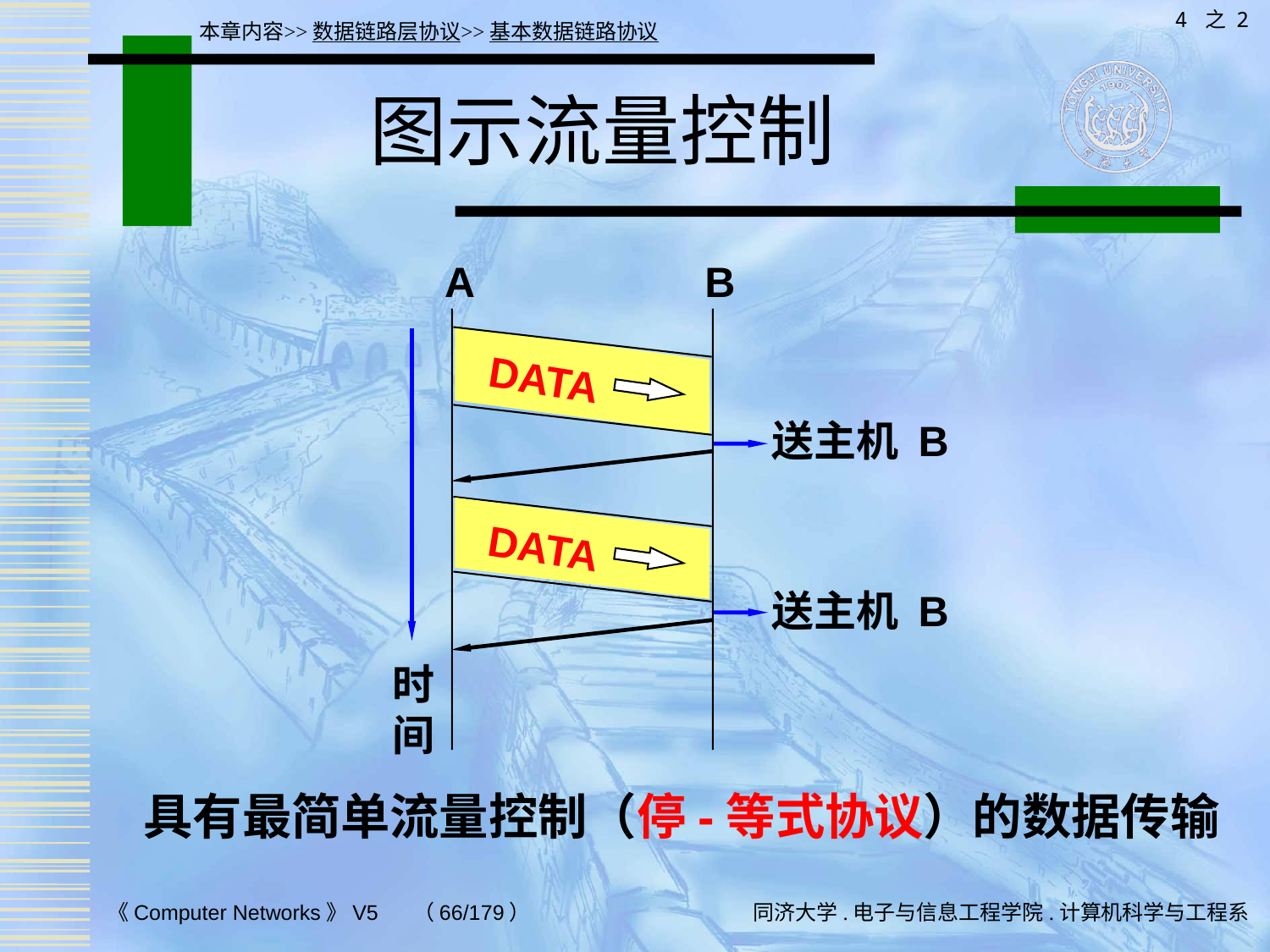

4 之 2
本章内容>>数据链路层协议>>基本数据链路协议
# 图示流量控制
A
B

DATA

送主机 B

DATA

送主机 B

时
间
具有最简单流量控制（停-等式协议）的数据传输